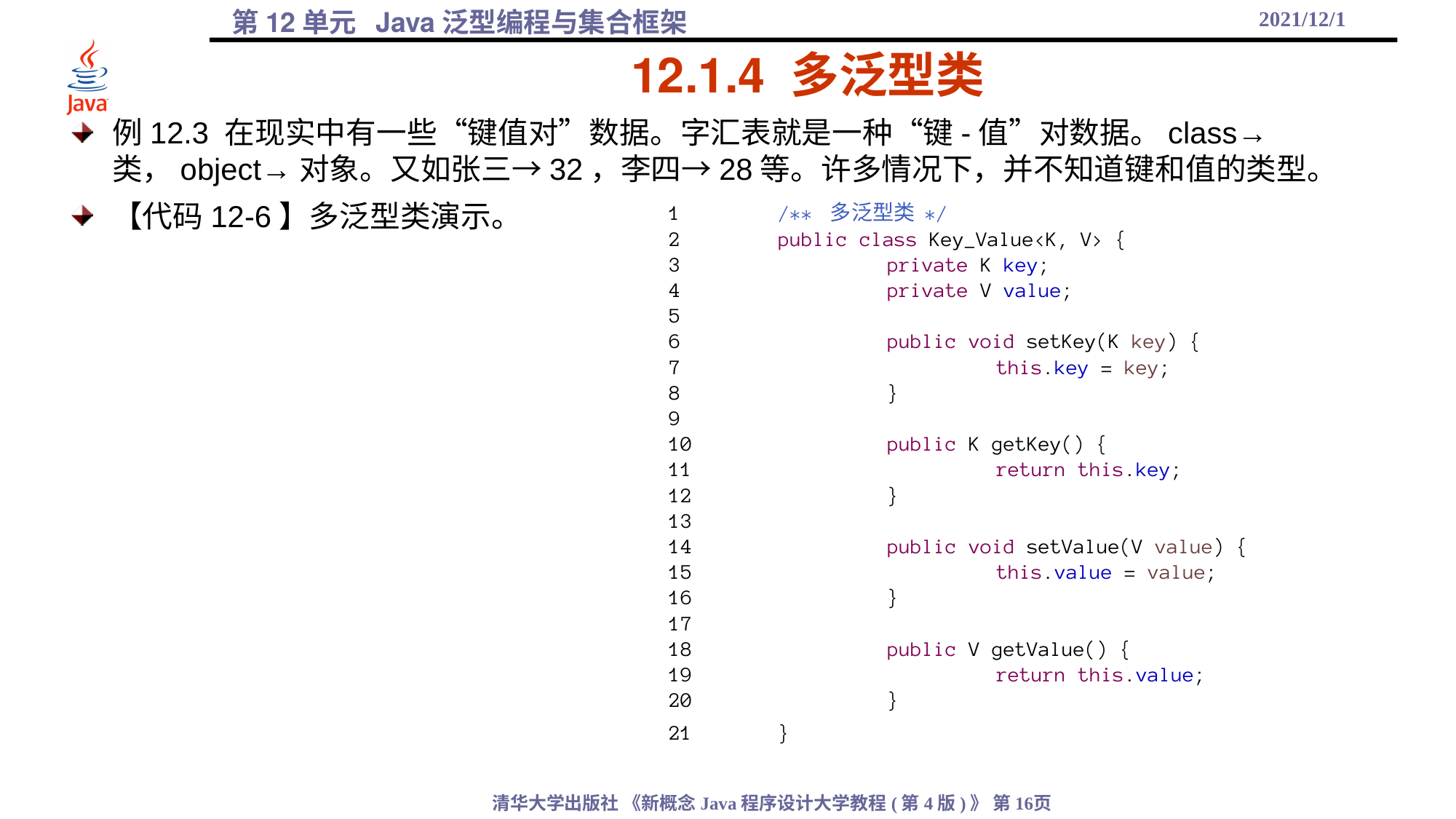

2021/12/1
# 12.1.4 多泛型类
例12.3 在现实中有一些“键值对”数据。字汇表就是一种“键-值”对数据。class→类，object→对象。又如张三→32，李四→28等。许多情况下，并不知道键和值的类型。
【代码12-6】多泛型类演示。
1	/** 多泛型类 */
2	public class Key_Value<K, V> {
3		private K key;
4		private V value;
5
6		public void setKey(K key) {
7			this.key = key;
8		}
9
10		public K getKey() {
11			return this.key;
12		}
13
14		public void setValue(V value) {
15			this.value = value;
16		}
17
18		public V getValue() {
19			return this.value;
20		}
21	}